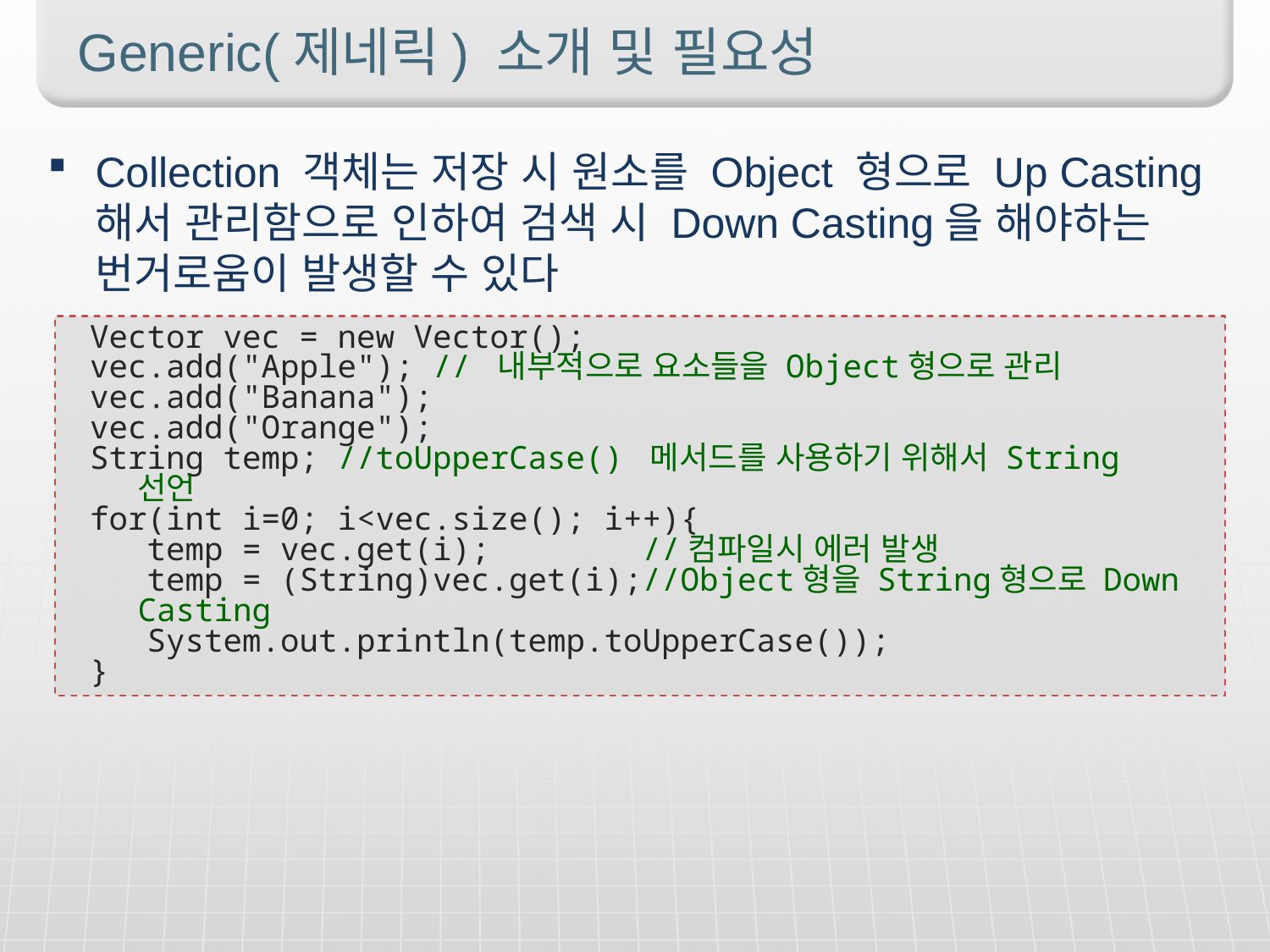

# Generic(제네릭) 소개 및 필요성
Collection 객체는 저장 시 원소를 Object 형으로 Up Casting해서 관리함으로 인하여 검색 시 Down Casting을 해야하는 번거로움이 발생할 수 있다
Vector vec = new Vector();
vec.add("Apple"); // 내부적으로 요소들을 Object형으로 관리
vec.add("Banana");
vec.add("Orange");
String temp; //toUpperCase() 메서드를 사용하기 위해서 String 선언
for(int i=0; i<vec.size(); i++){
   temp = vec.get(i);        //컴파일시 에러 발생
   temp = (String)vec.get(i);//Object형을 String형으로 Down Casting
   System.out.println(temp.toUpperCase());
}